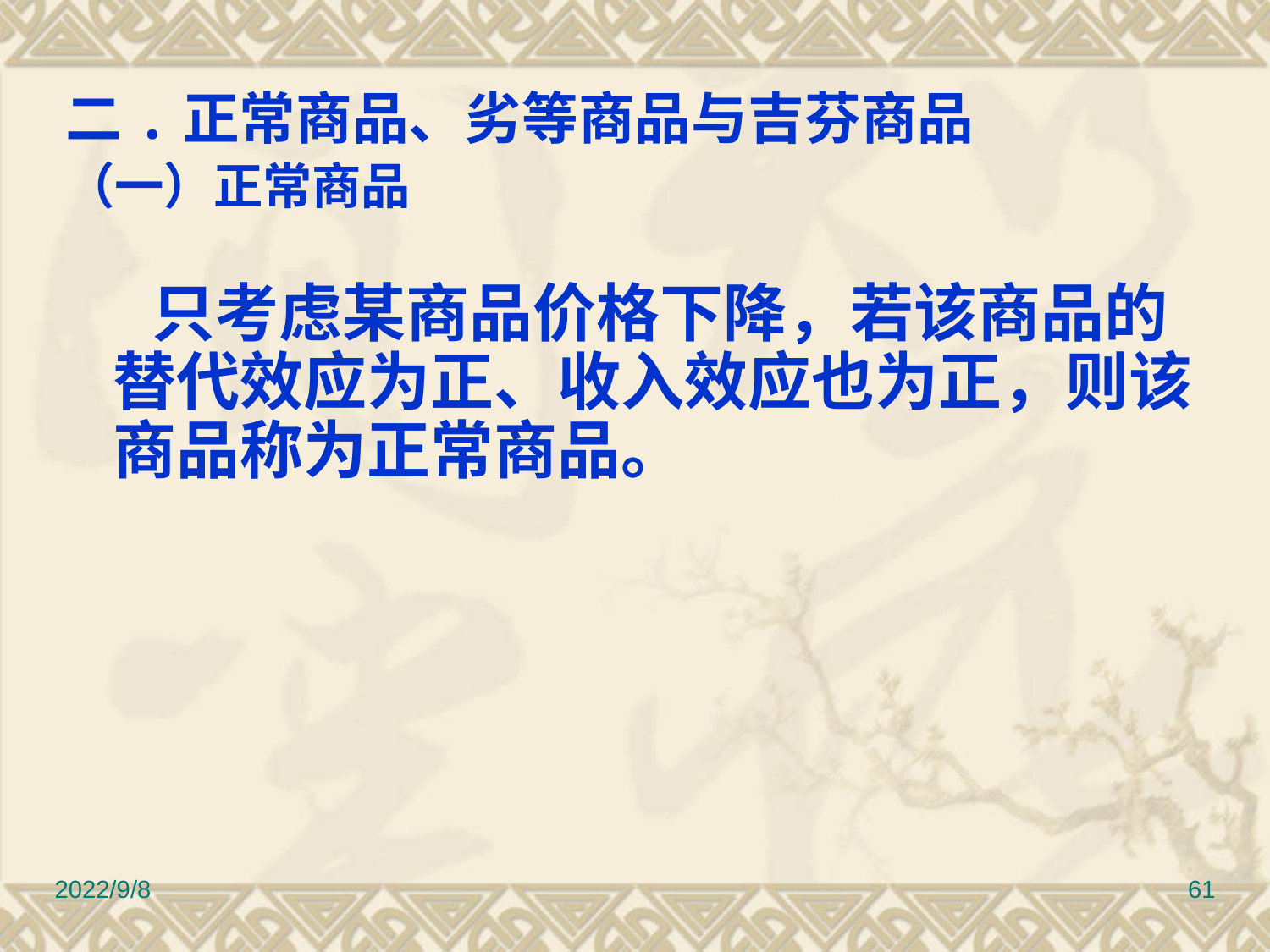

二.正常商品、劣等商品与吉芬商品
（一）正常商品

        只考虑某商品价格下降，若该商品的替代效应为正、收入效应也为正，则该商品称为正常商品。
2022/9/8
61